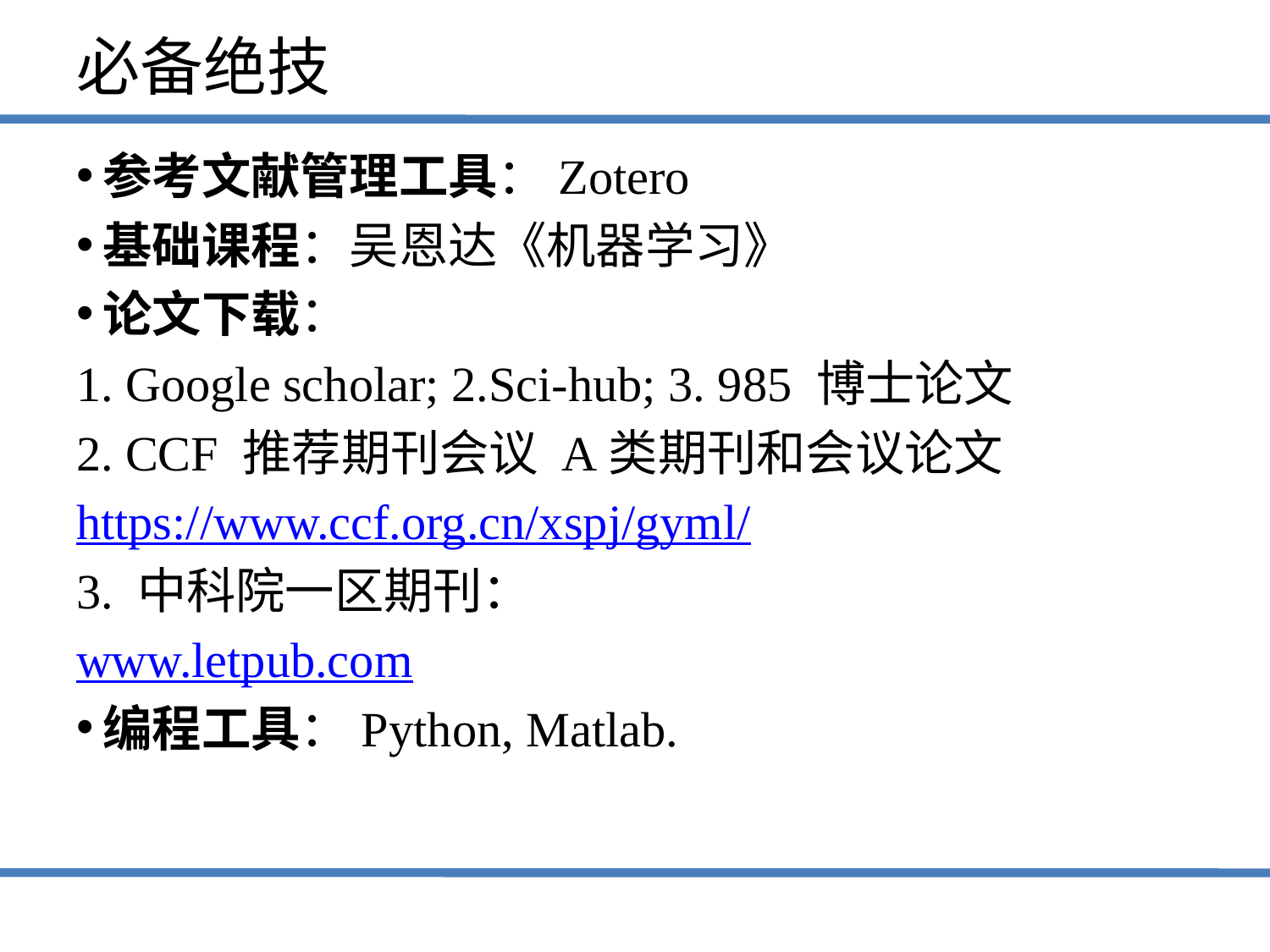

# 必备绝技
参考文献管理工具：Zotero
基础课程：吴恩达《机器学习》
论文下载：
1. Google scholar; 2.Sci-hub; 3. 985 博士论文
2. CCF 推荐期刊会议 A类期刊和会议论文
https://www.ccf.org.cn/xspj/gyml/
3. 中科院一区期刊：
www.letpub.com
编程工具：Python, Matlab.